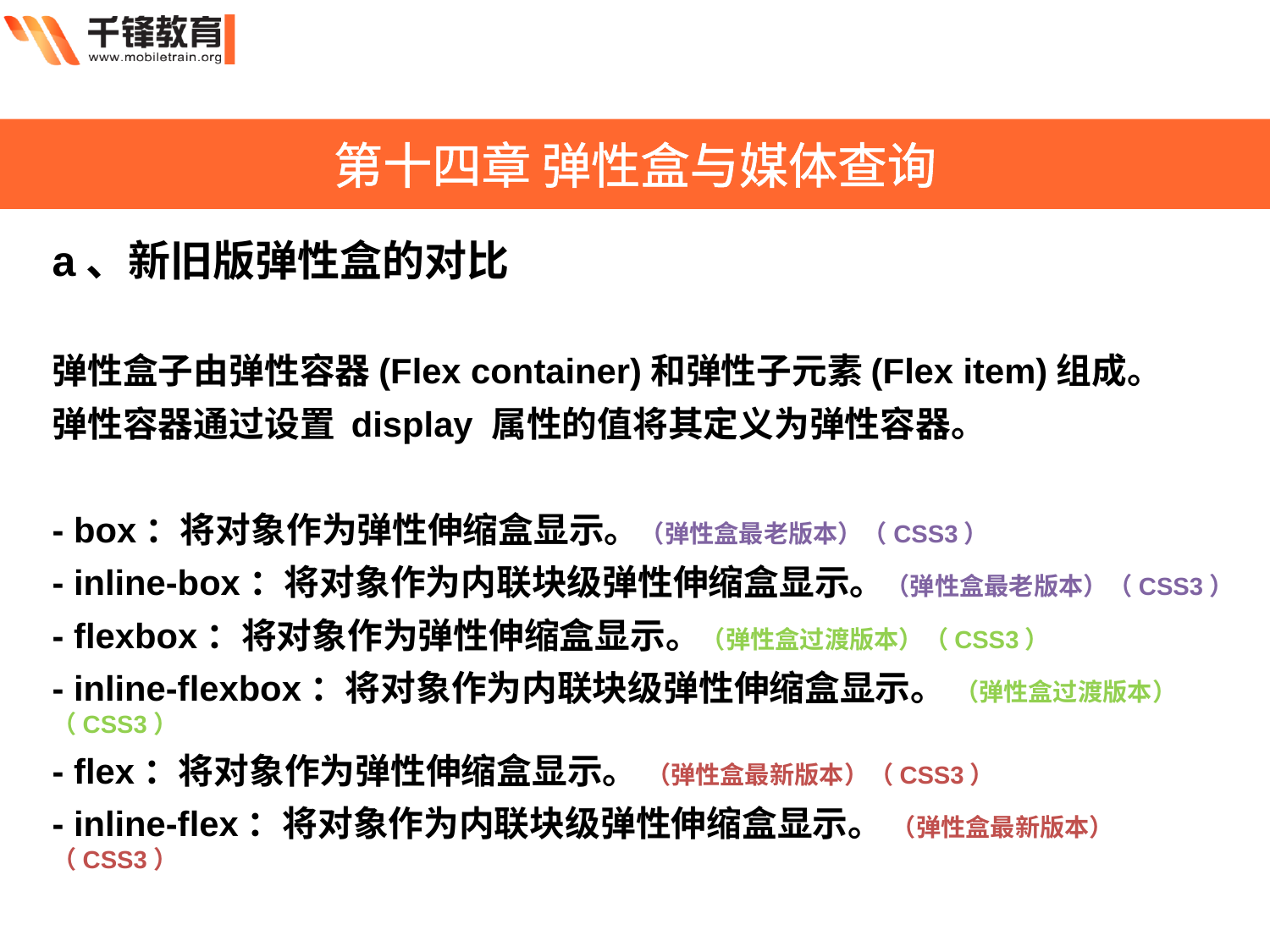

第十四章 弹性盒与媒体查询
a、新旧版弹性盒的对比

弹性盒子由弹性容器(Flex container)和弹性子元素(Flex item)组成。
弹性容器通过设置 display 属性的值将其定义为弹性容器。

- box：将对象作为弹性伸缩盒显示。（弹性盒最老版本）（CSS3）
- inline-box：将对象作为内联块级弹性伸缩盒显示。（弹性盒最老版本）（CSS3）
- flexbox：将对象作为弹性伸缩盒显示。（弹性盒过渡版本）（CSS3）
- inline-flexbox：将对象作为内联块级弹性伸缩盒显示。 （弹性盒过渡版本）（CSS3）
- flex：将对象作为弹性伸缩盒显示。 （弹性盒最新版本）（CSS3）
- inline-flex：将对象作为内联块级弹性伸缩盒显示。 （弹性盒最新版本）（CSS3）